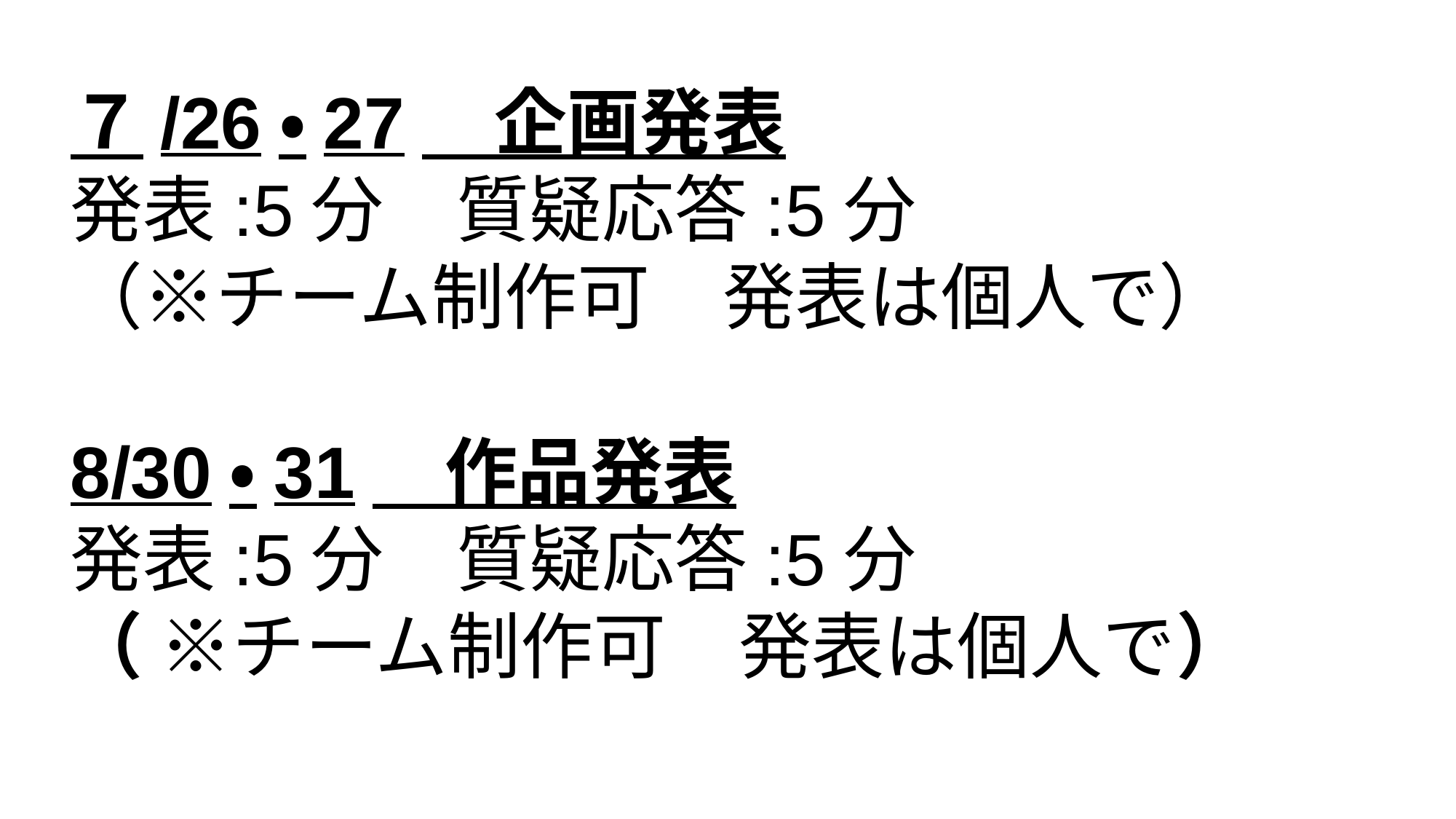

７/26・27　企画発表
発表:5分　質疑応答:5分
（※チーム制作可　発表は個人で）

8/30・31　作品発表
発表:5分　質疑応答:5分
（ ※チーム制作可　発表は個人で）